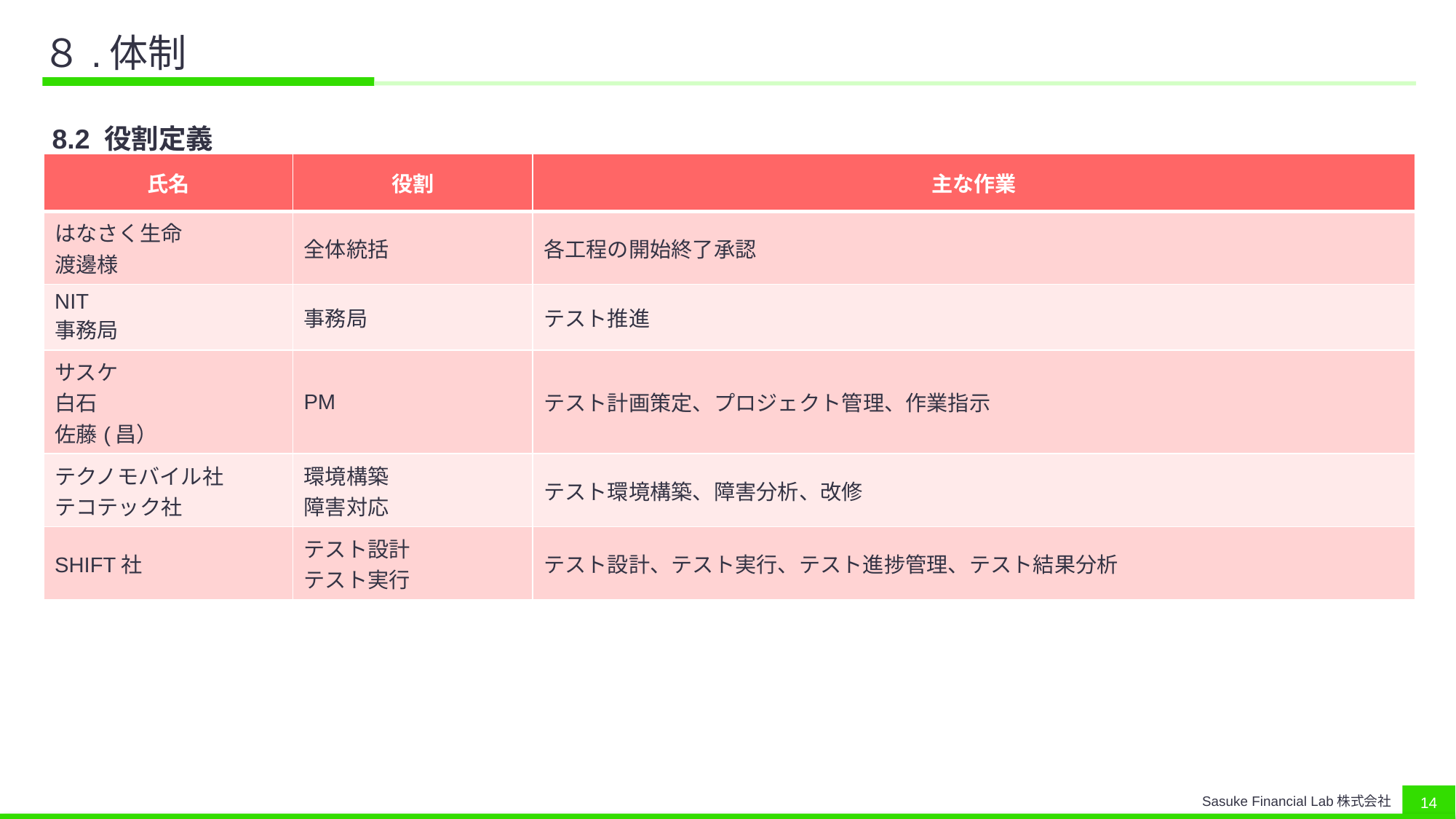

８.体制
8.2 役割定義

| 氏名 | 役割 | 主な作業 |
| --- | --- | --- |
| はなさく生命 渡邊様 | 全体統括 | 各工程の開始終了承認 |
| NIT 事務局 | 事務局 | テスト推進 |
| サスケ 白石 佐藤(昌） | PM | テスト計画策定、プロジェクト管理、作業指示 |
| テクノモバイル社 テコテック社 | 環境構築 障害対応 | テスト環境構築、障害分析、改修 |
| SHIFT社 | テスト設計 テスト実行 | テスト設計、テスト実行、テスト進捗管理、テスト結果分析 |
14
Sasuke Financial Lab株式会社